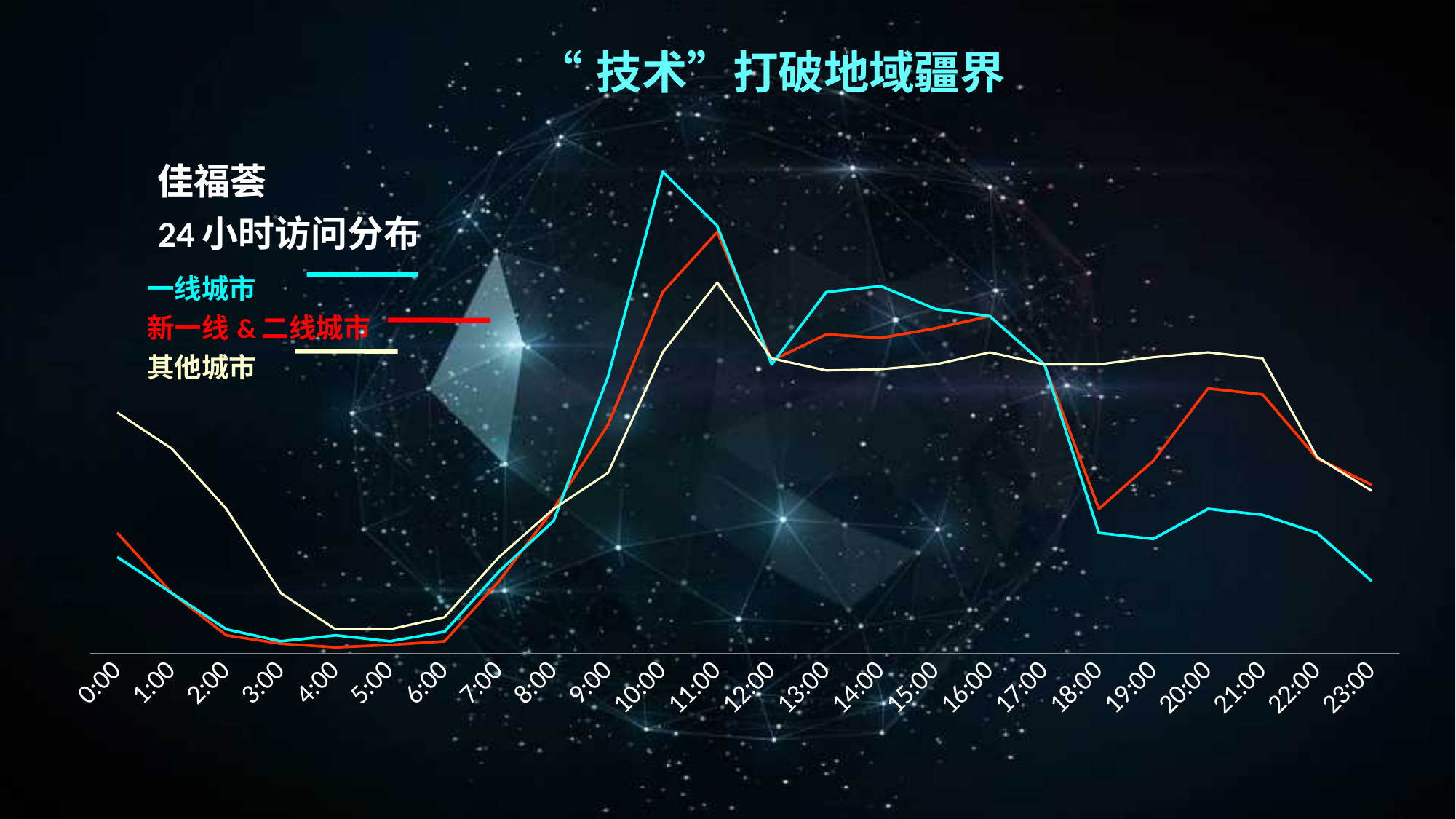

| “技术”打破地域疆界 |
| --- |

### Chart

| Category | 新一线&二线城市 | 一线城市 | 其他城市 |
|---|---|---|---|
| 0 | 0.1 | 0.08000000000000004 | 0.2 |
| 4.1666666666666664E-2 | 0.05 | 0.05 | 0.17 |
| 8.3333333333333343E-2 | 0.014999999999999998 | 0.02000000000000001 | 0.12000000000000002 |
| 0.125 | 0.008000000000000007 | 0.010000000000000005 | 0.05 |
| 0.16666666666666691 | 0.005000000000000003 | 0.014999999999999998 | 0.02000000000000001 |
| 0.20833333333333312 | 0.007000000000000003 | 0.010000000000000005 | 0.02000000000000001 |
| 0.25 | 0.010000000000000005 | 0.018 | 0.030000000000000002 |
| 0.29166666666666724 | 0.060000000000000026 | 0.06800000000000002 | 0.08000000000000004 |
| 0.33333333333333298 | 0.12000000000000002 | 0.11 | 0.12000000000000002 |
| 0.37500000000000017 | 0.19 | 0.23 | 0.15000000000000008 |
| 0.41666666666666724 | 0.30000000000000016 | 0.4 | 0.25 |
| 0.45833333333333293 | 0.35000000000000014 | 0.35500000000000015 | 0.30800000000000016 |
| 0.5 | 0.24300000000000008 | 0.24000000000000007 | 0.24500000000000008 |
| 0.54166666666666696 | 0.265 | 0.30000000000000016 | 0.23500000000000001 |
| 0.5833333333333327 | 0.262 | 0.3050000000000002 | 0.23600000000000004 |
| 0.62500000000000033 | 0.27 | 0.28600000000000014 | 0.24000000000000007 |
| 0.6666666666666673 | 0.2800000000000001 | 0.2800000000000001 | 0.25 |
| 0.70833333333333304 | 0.24000000000000007 | 0.24000000000000007 | 0.24000000000000007 |
| 0.75000000000000033 | 0.12000000000000002 | 0.1 | 0.24000000000000007 |
| 0.79166666666666596 | 0.16 | 0.09500000000000004 | 0.24600000000000008 |
| 0.83333333333333304 | 0.22 | 0.12000000000000002 | 0.25 |
| 0.87500000000000033 | 0.21500000000000008 | 0.115 | 0.24500000000000008 |
| 0.91666666666666596 | 0.162 | 0.1 | 0.163 |
| 0.95833333333333304 | 0.14 | 0.060000000000000026 | 0.135 |
| 佳福荟 24小时访问分布 |
| --- |
| 一线城市 新一线&二线城市 其他城市 |
| --- |